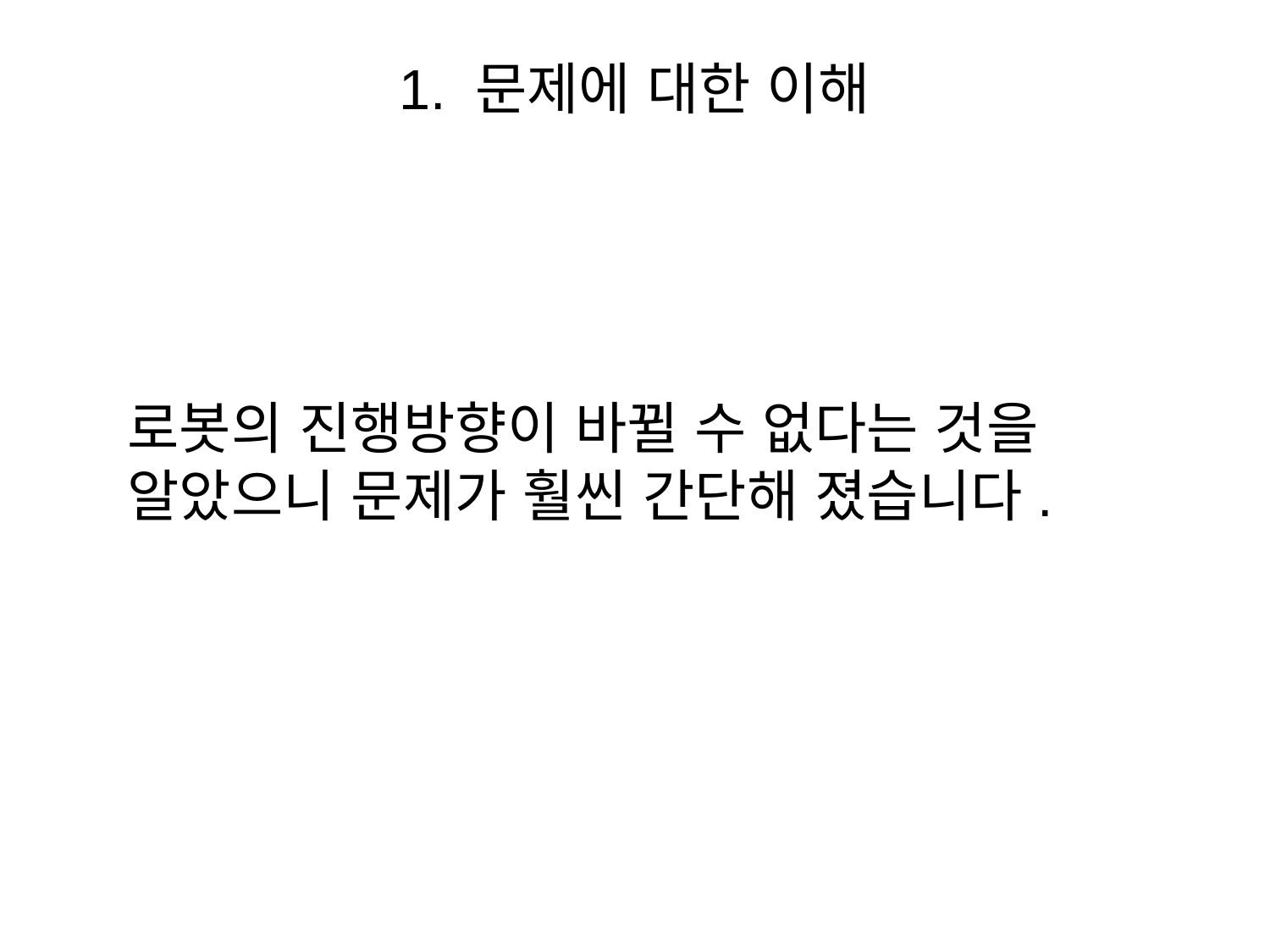

# 1. 문제에 대한 이해
로봇의 진행방향이 바뀔 수 없다는 것을 알았으니 문제가 훨씬 간단해 졌습니다.